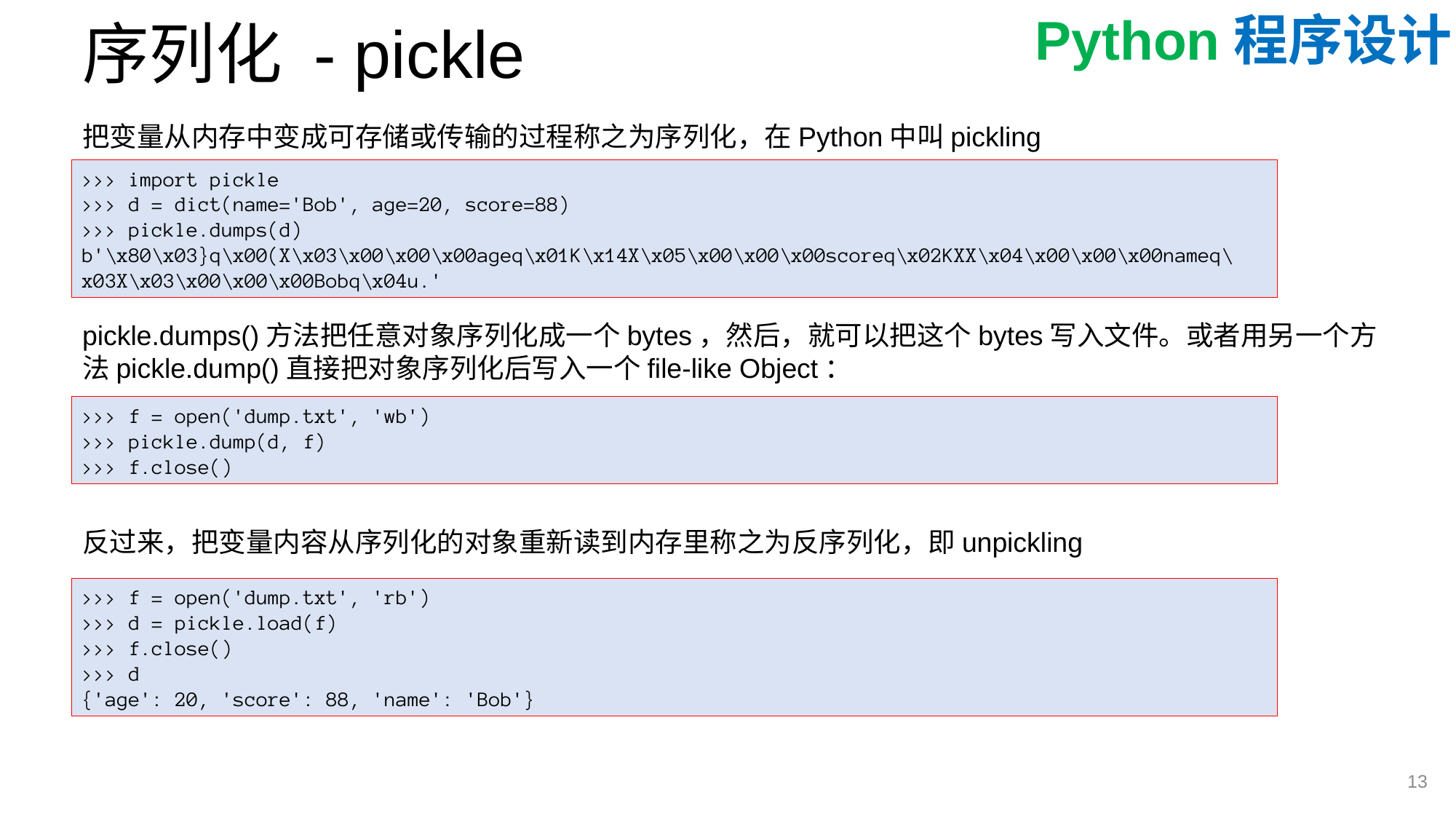

# 序列化 - pickle
把变量从内存中变成可存储或传输的过程称之为序列化，在Python中叫pickling
>>> import pickle
>>> d = dict(name='Bob', age=20, score=88)
>>> pickle.dumps(d)
b'\x80\x03}q\x00(X\x03\x00\x00\x00ageq\x01K\x14X\x05\x00\x00\x00scoreq\x02KXX\x04\x00\x00\x00nameq\x03X\x03\x00\x00\x00Bobq\x04u.'
pickle.dumps()方法把任意对象序列化成一个bytes，然后，就可以把这个bytes写入文件。或者用另一个方法pickle.dump()直接把对象序列化后写入一个file-like Object：
>>> f = open('dump.txt', 'wb')
>>> pickle.dump(d, f)
>>> f.close()
反过来，把变量内容从序列化的对象重新读到内存里称之为反序列化，即unpickling
>>> f = open('dump.txt', 'rb')
>>> d = pickle.load(f)
>>> f.close()
>>> d
{'age': 20, 'score': 88, 'name': 'Bob'}
13